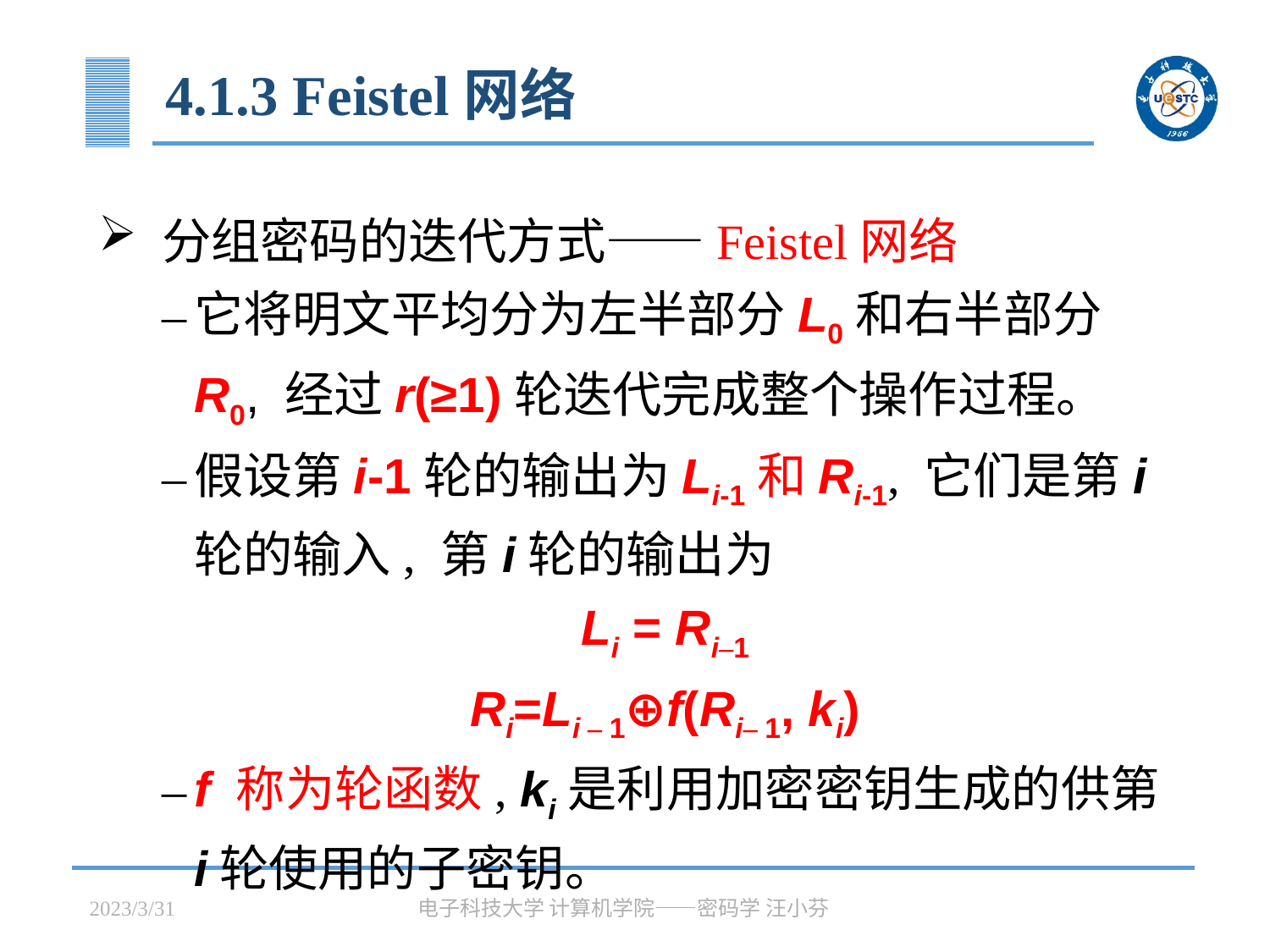

# 4.1.3 Feistel网络
分组密码的迭代方式——Feistel网络
它将明文平均分为左半部分L0和右半部分R0, 经过r(≥1)轮迭代完成整个操作过程。
假设第i-1轮的输出为Li-1和Ri-1, 它们是第i轮的输入, 第i轮的输出为
Li = Ri‒1
Ri=Li ‒ 1⊕f(Ri‒ 1, ki)
f 称为轮函数, ki是利用加密密钥生成的供第i轮使用的子密钥。

2023/3/31
电子科技大学 计算机学院——密码学 汪小芬